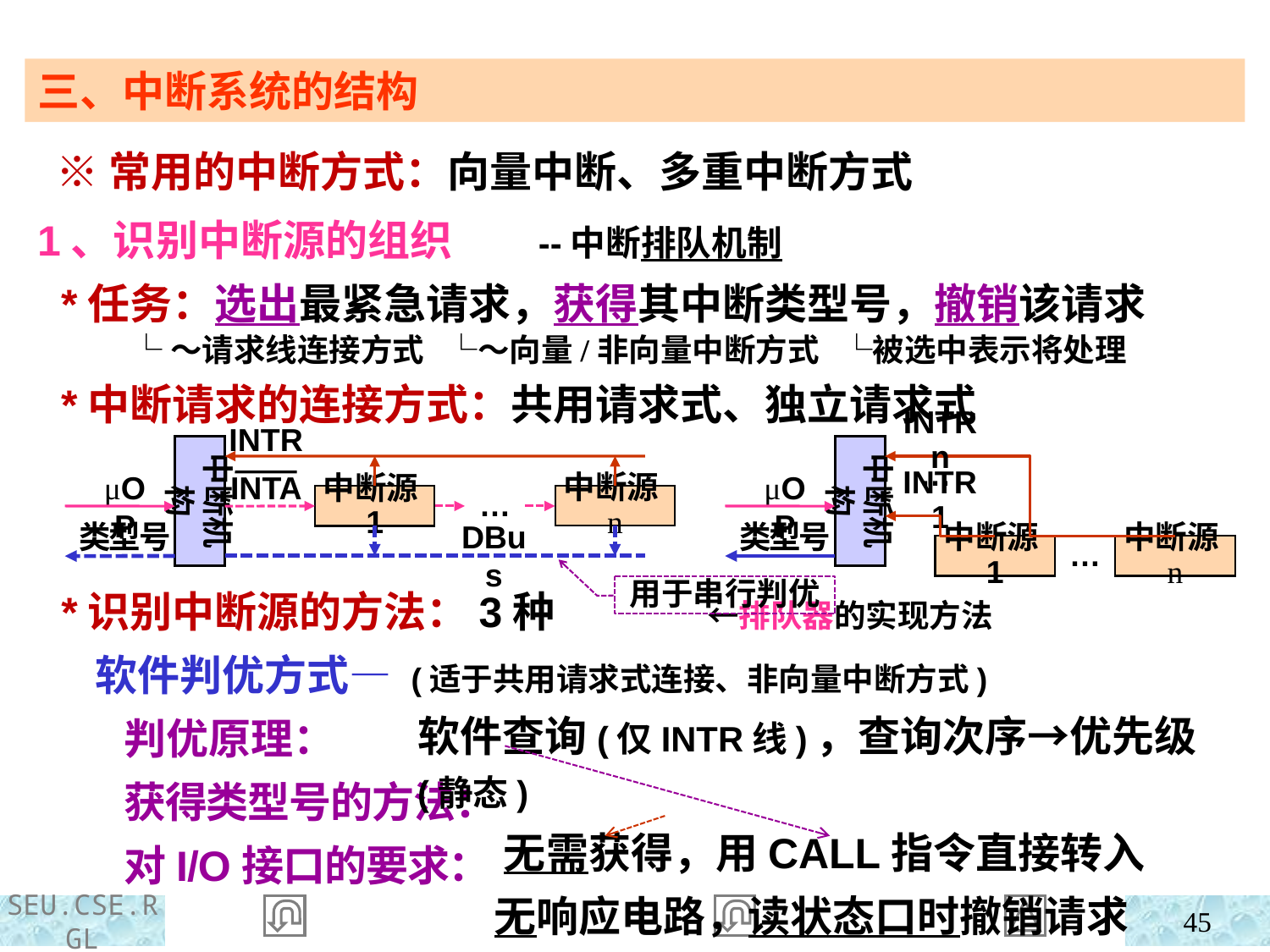

三、中断系统的结构
  ※常用的中断方式：向量中断、多重中断方式
1、识别中断源的组织        --中断排队机制
  *任务：选出最紧急请求，获得其中断类型号，撤销该请求
             └～请求线连接方式   └～向量/非向量中断方式   └被选中表示将处理

  *中断请求的连接方式：共用请求式、独立请求式
INTR
中断机构
μOP
中断源n
中断源1
…
INTRn
中断机构
…
μOP
INTR1
类型号
中断源1
中断源n
…
INTA

DBus
类型号
  *识别中断源的方法：3种                ←排队器的实现方法
     软件判优方式— (适于共用请求式连接、非向量中断方式)
        判优原理：
        获得类型号的方法：
        对I/O接口的要求：
用于串行判优
软件查询(仅INTR线)，查询次序→优先级(静态)
        无需获得，用CALL指令直接转入
       无响应电路，读状态口时撤销请求

45